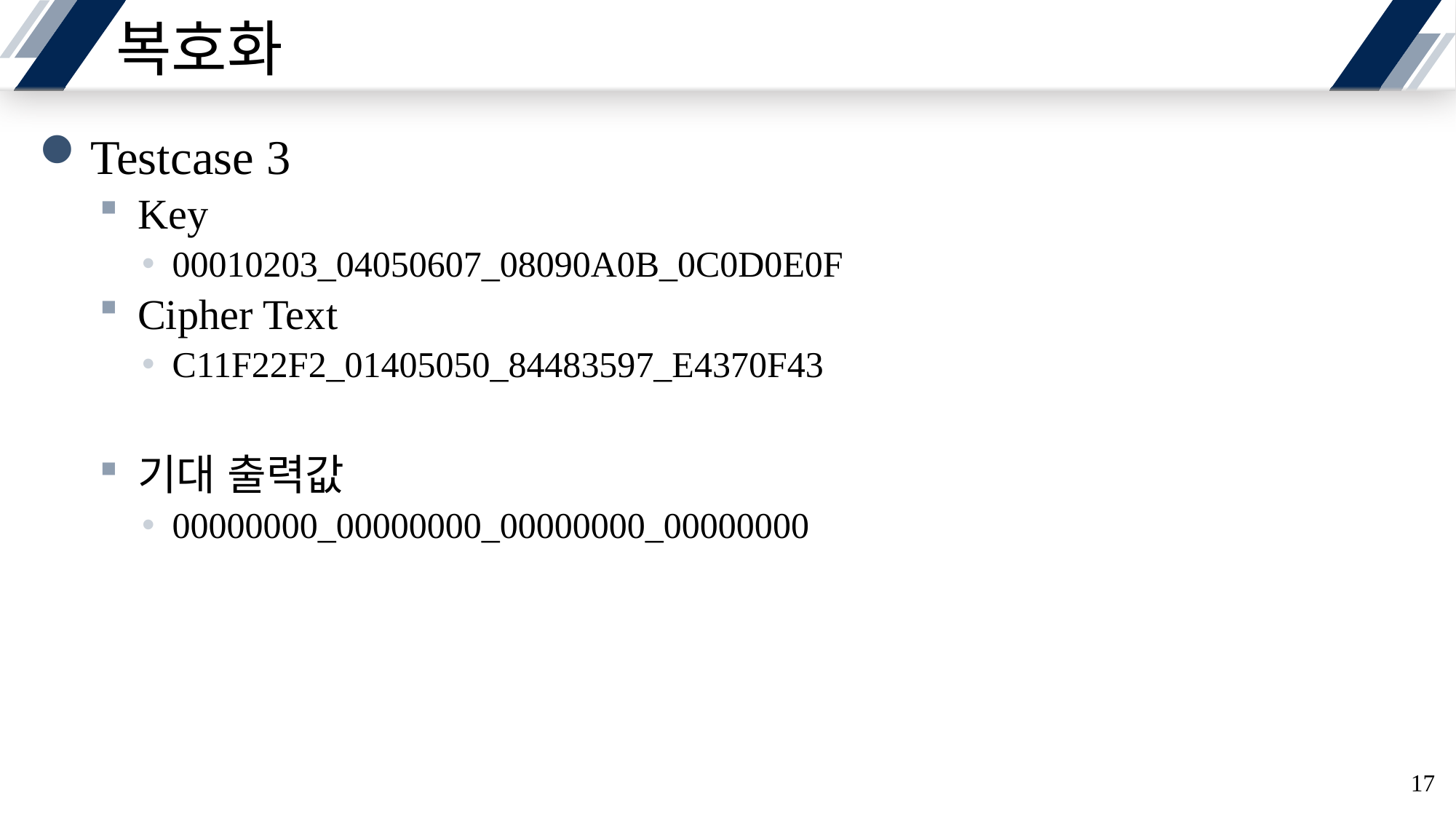

# 복호화
Testcase 3
Key
00010203_04050607_08090A0B_0C0D0E0F
Cipher Text
C11F22F2_01405050_84483597_E4370F43

기대 출력값
00000000_00000000_00000000_00000000
17